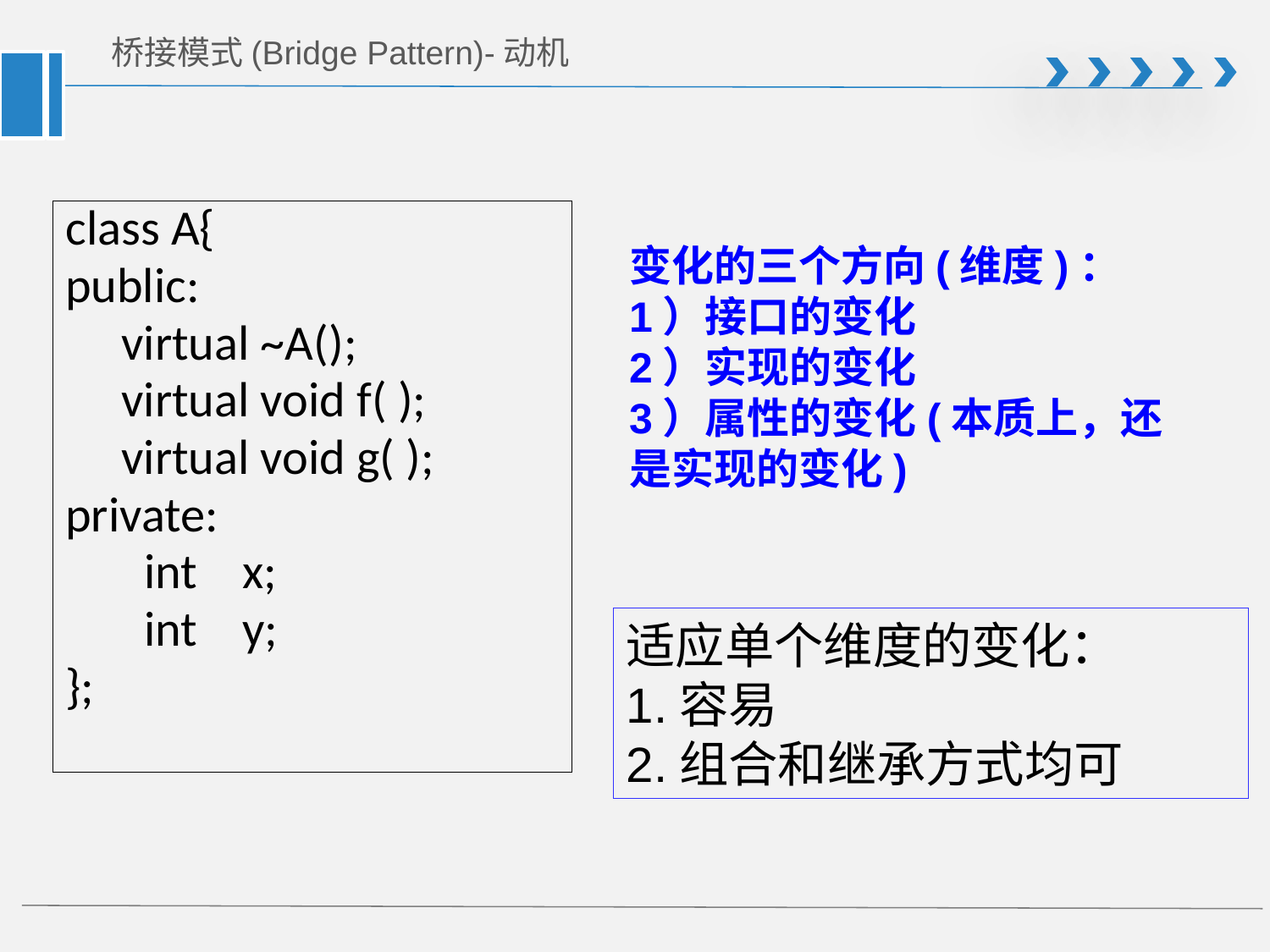

# 桥接模式(Bridge Pattern)-动机
class A{
public:
     virtual ~A();
     virtual void f( );
     virtual void g( );
private:
       int    x;
       int    y;
};
变化的三个方向(维度)：
1）接口的变化
2）实现的变化
3）属性的变化(本质上，还是实现的变化)
适应单个维度的变化：
1.容易
2.组合和继承方式均可